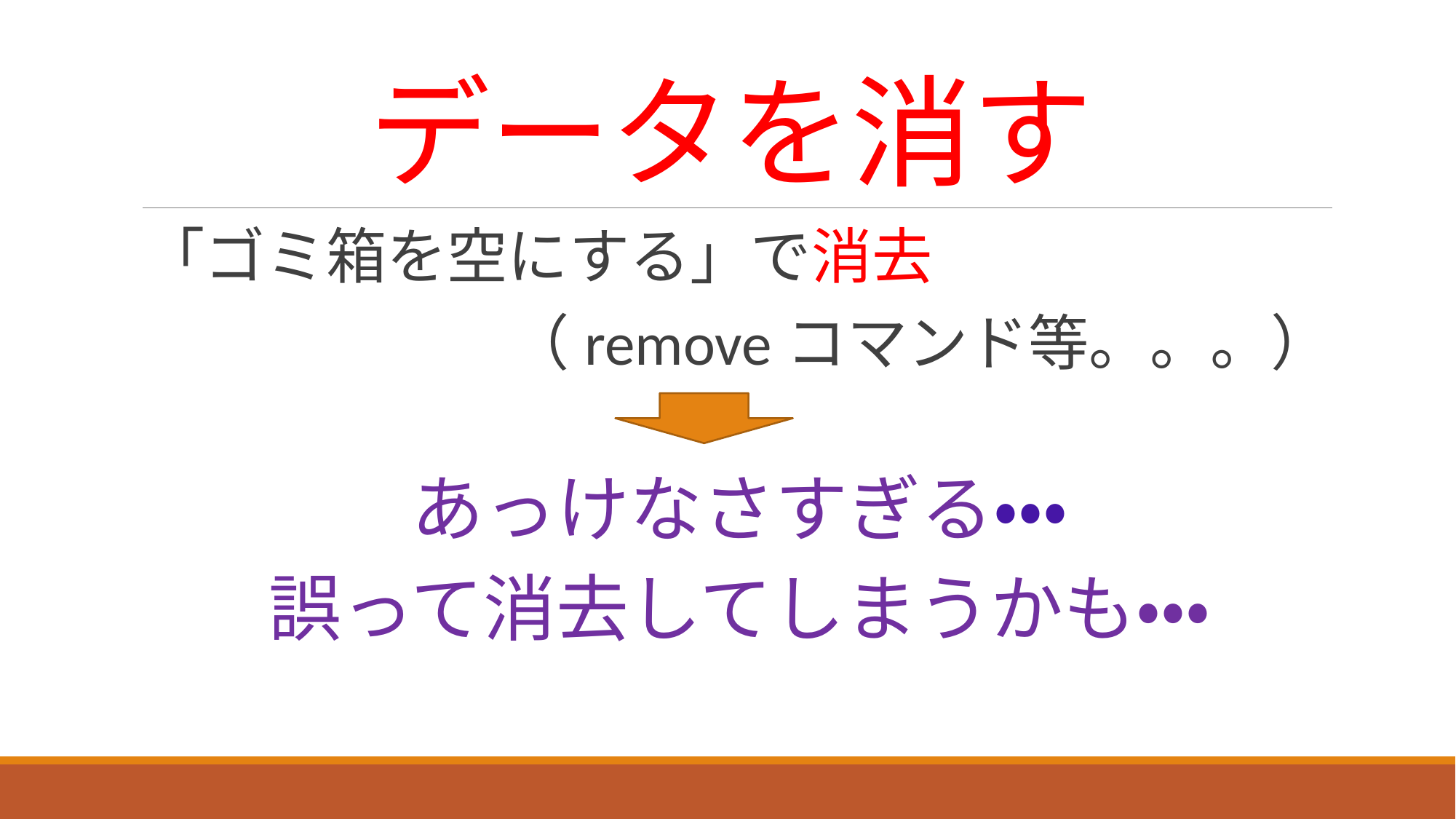

# データを消す
「ゴミ箱を空にする」で消去
（removeコマンド等。。。）

あっけなさすぎる・・・
誤って消去してしまうかも・・・